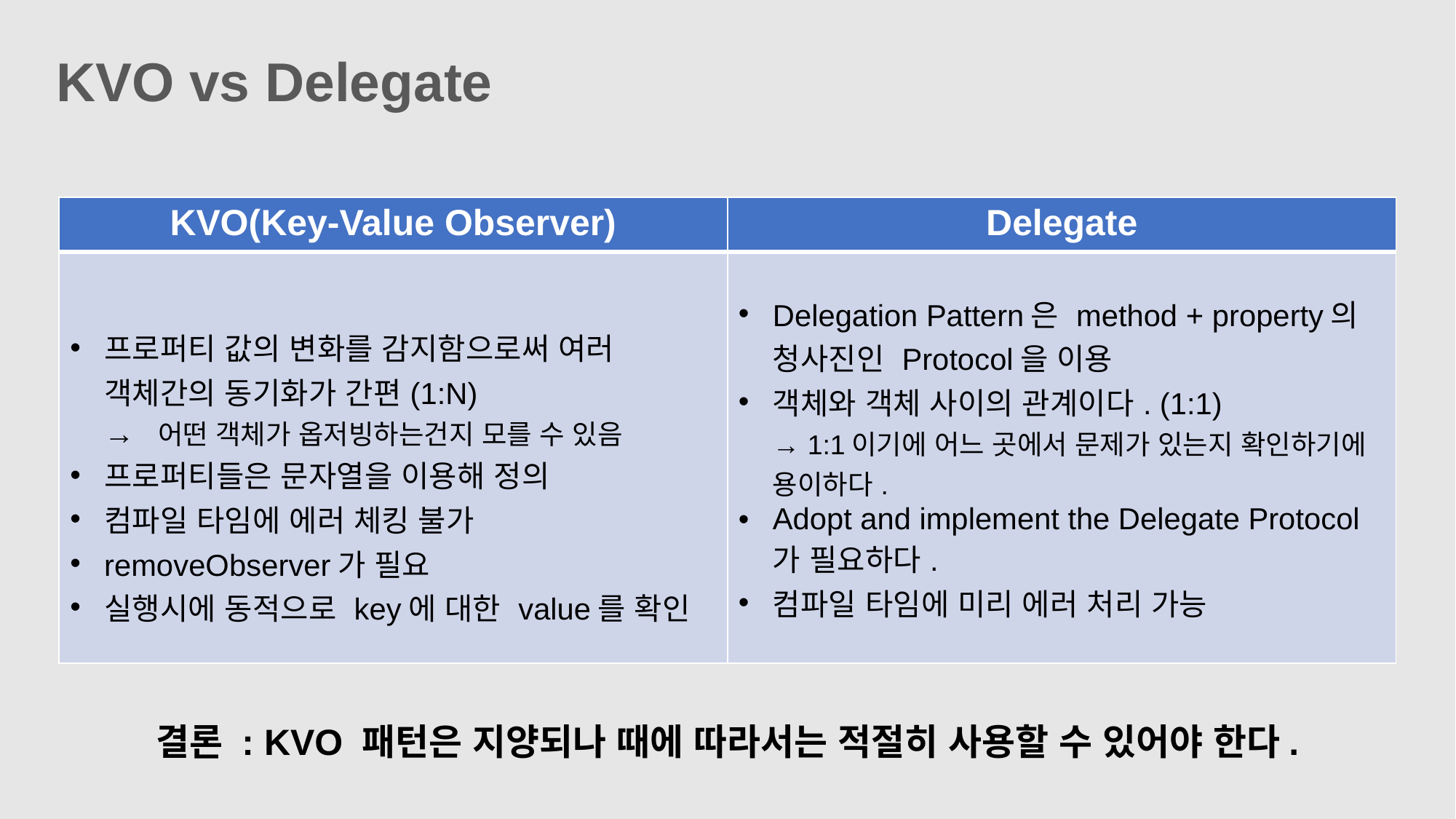

KVO vs Delegate
| KVO(Key-Value Observer) | Delegate |
| --- | --- |
| 프로퍼티 값의 변화를 감지함으로써 여러 객체간의 동기화가 간편(1:N) → 어떤 객체가 옵저빙하는건지 모를 수 있음 프로퍼티들은 문자열을 이용해 정의 컴파일 타임에 에러 체킹 불가 removeObserver가 필요 실행시에 동적으로 key에 대한 value를 확인 | Delegation Pattern은 method + property의 청사진인 Protocol을 이용 객체와 객체 사이의 관계이다. (1:1) → 1:1이기에 어느 곳에서 문제가 있는지 확인하기에 용이하다. Adopt and implement the Delegate Protocol 가 필요하다. 컴파일 타임에 미리 에러 처리 가능 |
결론 : KVO 패턴은 지양되나 때에 따라서는 적절히 사용할 수 있어야 한다.